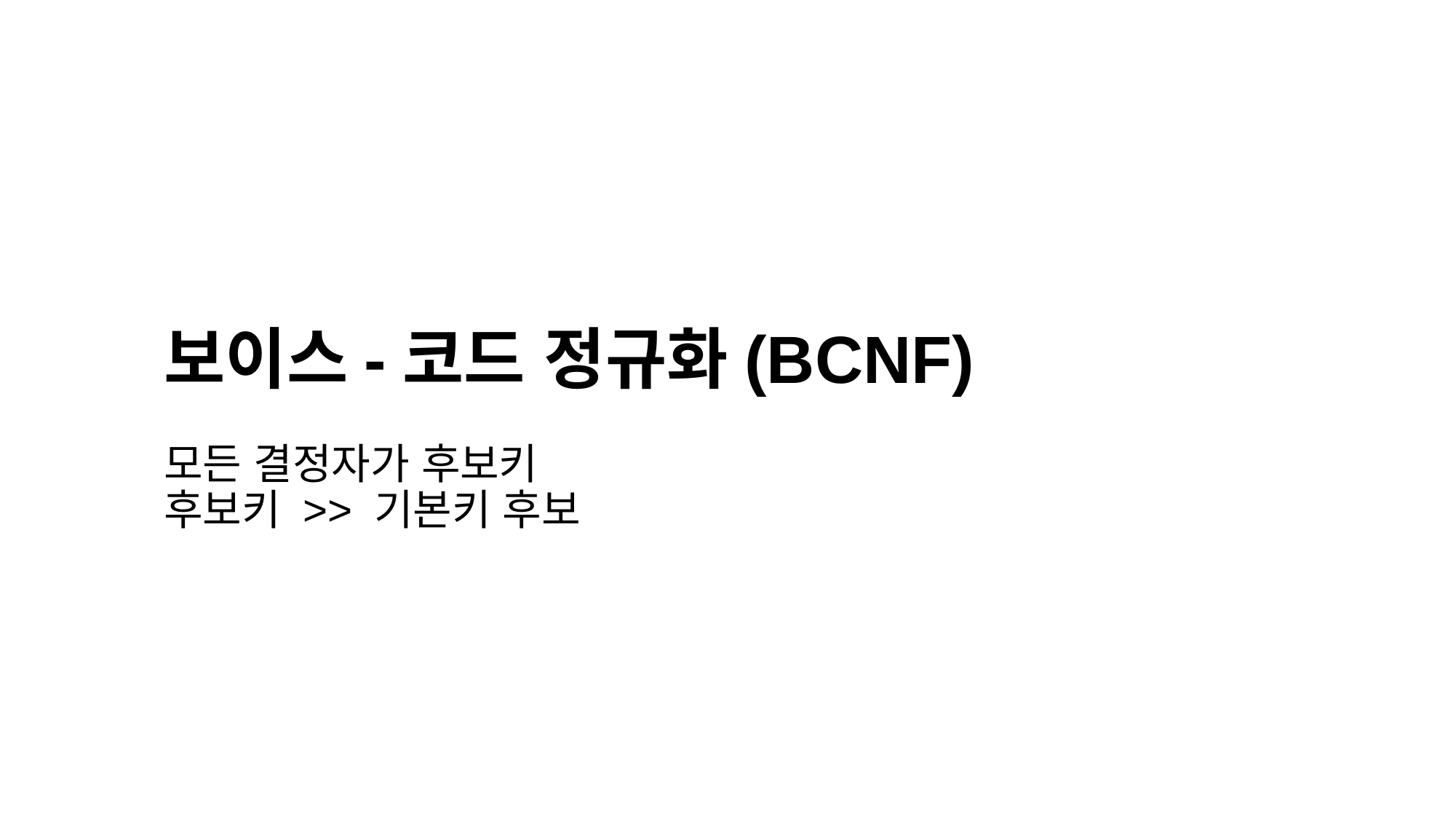

보이스-코드 정규화(BCNF)

모든 결정자가 후보키
후보키 >> 기본키 후보